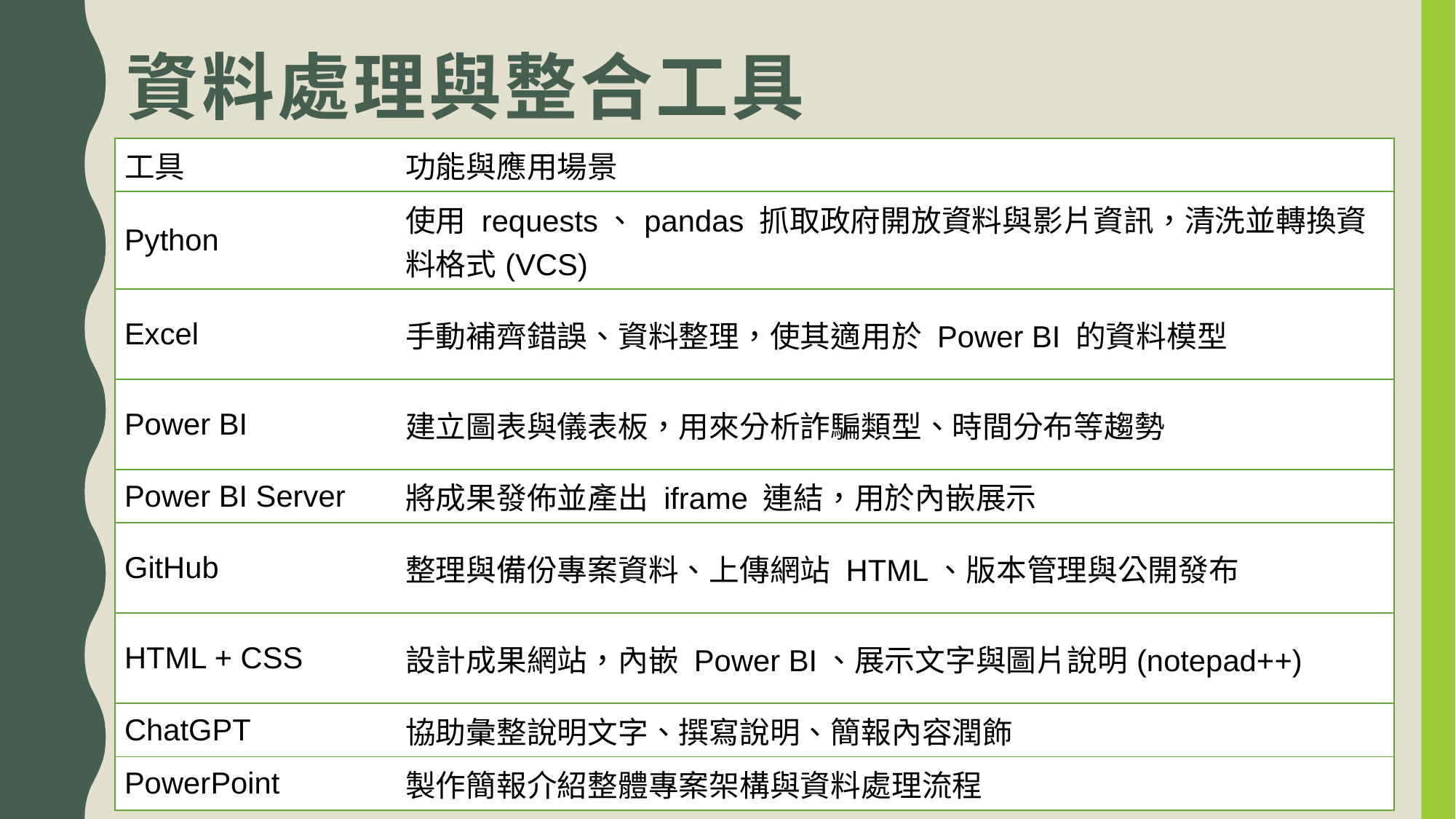

# 資料處理與整合工具
| 工具 | 功能與應用場景 |
| --- | --- |
| Python | 使用 requests、pandas 抓取政府開放資料與影片資訊，清洗並轉換資料格式(VCS) |
| Excel | 手動補齊錯誤、資料整理，使其適用於 Power BI 的資料模型 |
| Power BI | 建立圖表與儀表板，用來分析詐騙類型、時間分布等趨勢 |
| Power BI Server | 將成果發佈並產出 iframe 連結，用於內嵌展示 |
| GitHub | 整理與備份專案資料、上傳網站 HTML、版本管理與公開發布 |
| HTML + CSS | 設計成果網站，內嵌 Power BI、展示文字與圖片說明(notepad++) |
| ChatGPT | 協助彙整說明文字、撰寫說明、簡報內容潤飾 |
| PowerPoint | 製作簡報介紹整體專案架構與資料處理流程 |